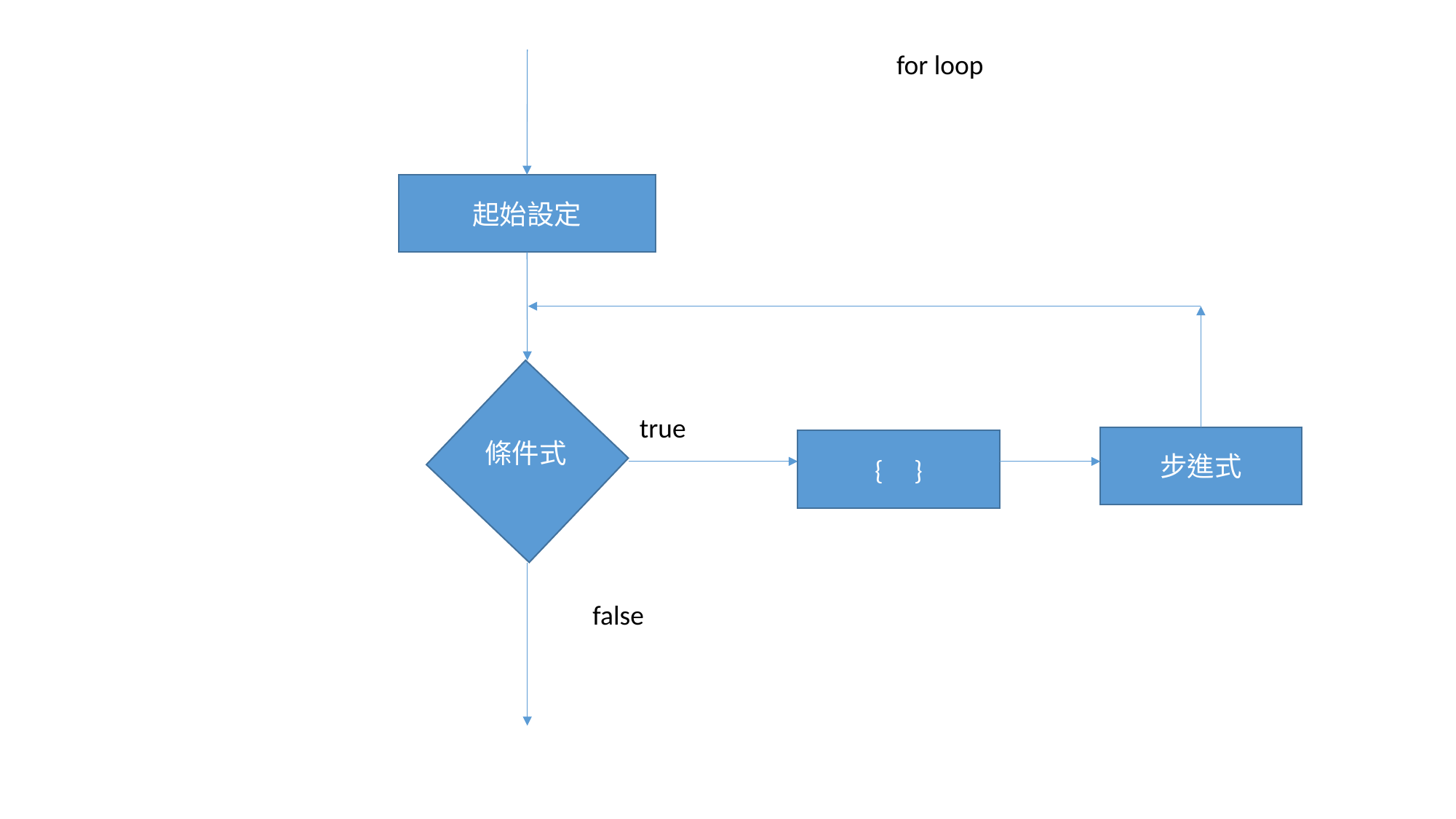

for loop
起始設定

true
步進式
條件式
{     }
false